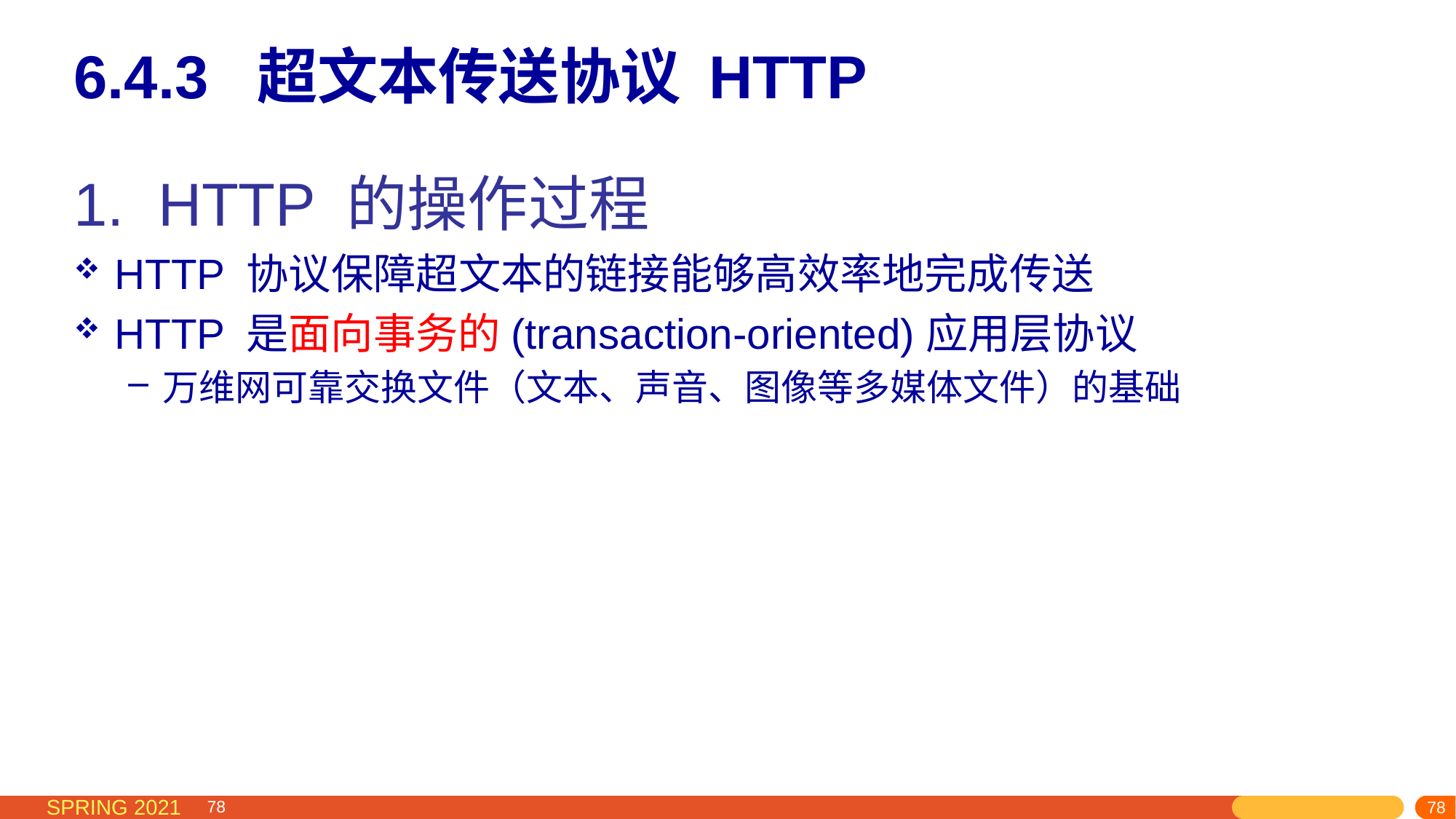

# 6.4.3  超文本传送协议 HTTP
1.  HTTP 的操作过程
HTTP 协议保障超文本的链接能够高效率地完成传送
HTTP 是面向事务的(transaction-oriented)应用层协议
万维网可靠交换文件（文本、声音、图像等多媒体文件）的基础